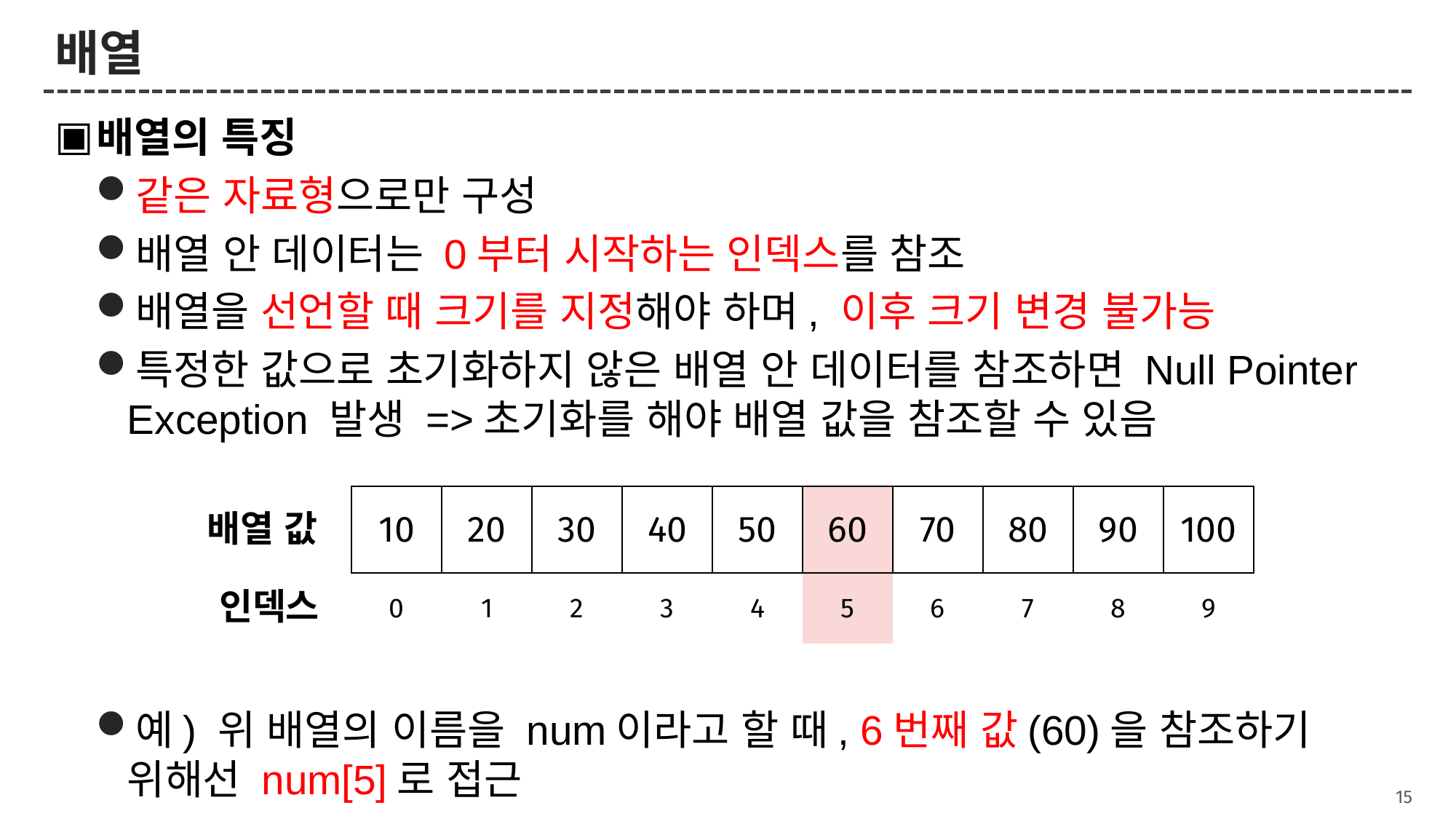

# 배열
배열의 특징
같은 자료형으로만 구성
배열 안 데이터는 0부터 시작하는 인덱스를 참조
배열을 선언할 때 크기를 지정해야 하며, 이후 크기 변경 불가능
특정한 값으로 초기화하지 않은 배열 안 데이터를 참조하면 Null Pointer Exception 발생 =>초기화를 해야 배열 값을 참조할 수 있음

예) 위 배열의 이름을 num이라고 할 때, 6번째 값(60)을 참조하기 위해선 num[5]로 접근
| 10 | 20 | 30 | 40 | 50 | 60 | 70 | 80 | 90 | 100 |
| --- | --- | --- | --- | --- | --- | --- | --- | --- | --- |
| 0 | 1 | 2 | 3 | 4 | 5 | 6 | 7 | 8 | 9 |
배열 값
인덱스